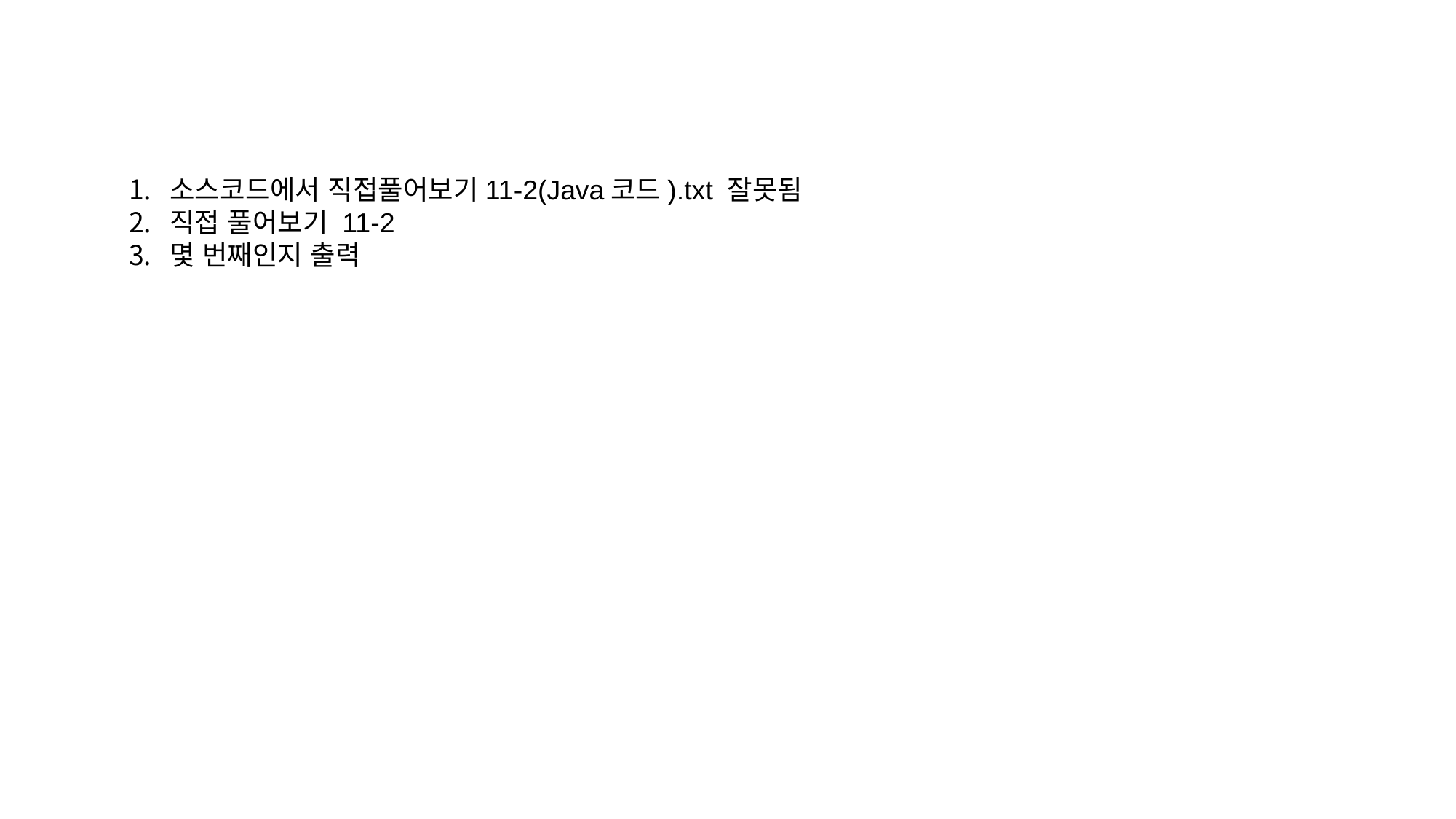

소스코드에서 직접풀어보기11-2(Java코드).txt 잘못됨
직접 풀어보기 11-2
몇 번째인지 출력